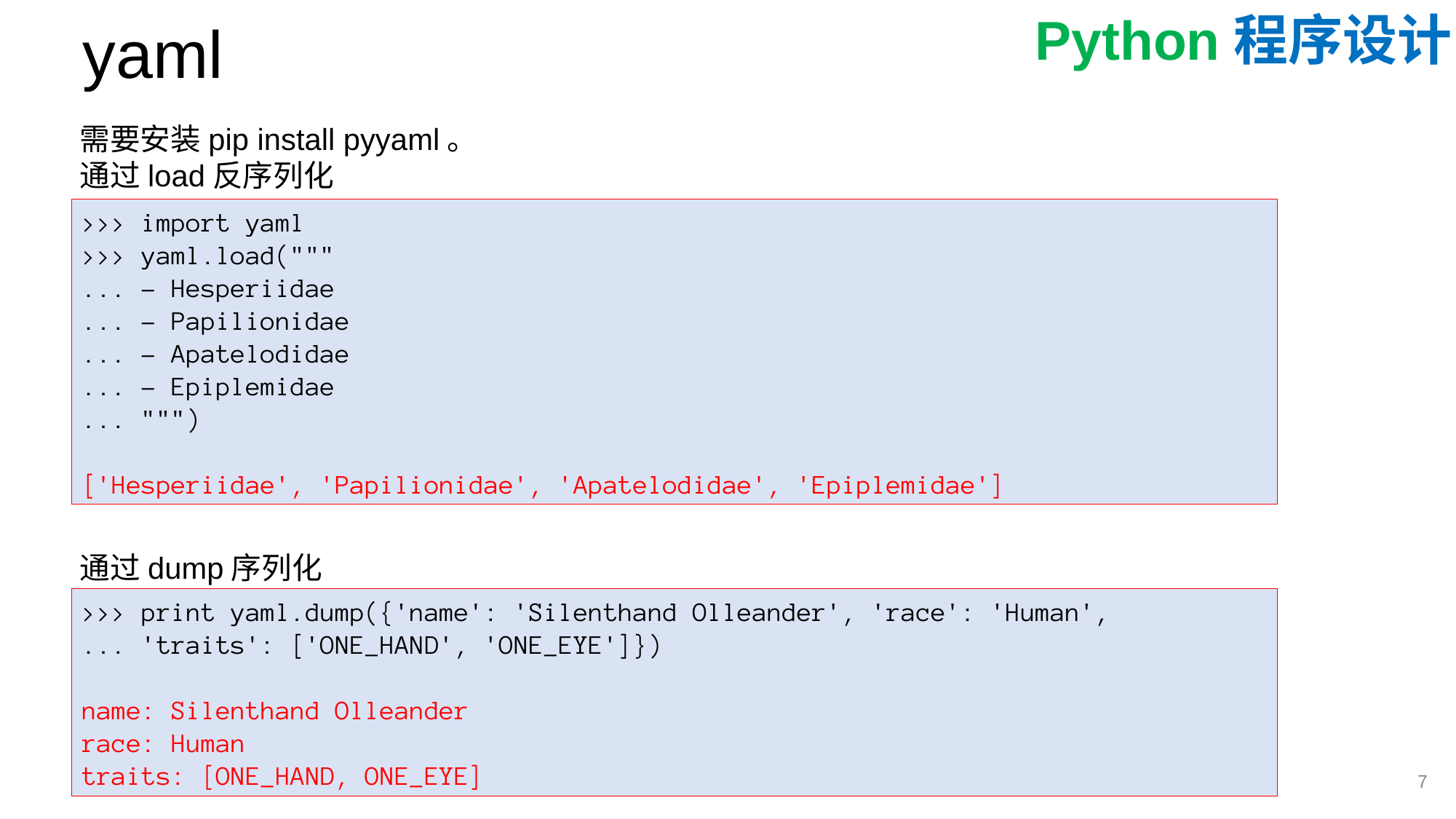

# yaml
需要安装pip install pyyaml。
通过load反序列化
>>> import yaml
>>> yaml.load("""
... - Hesperiidae
... - Papilionidae
... - Apatelodidae
... - Epiplemidae
... """)

['Hesperiidae', 'Papilionidae', 'Apatelodidae', 'Epiplemidae']
通过dump序列化
>>> print yaml.dump({'name': 'Silenthand Olleander', 'race': 'Human',
... 'traits': ['ONE_HAND', 'ONE_EYE']})

name: Silenthand Olleander
race: Human
traits: [ONE_HAND, ONE_EYE]
7